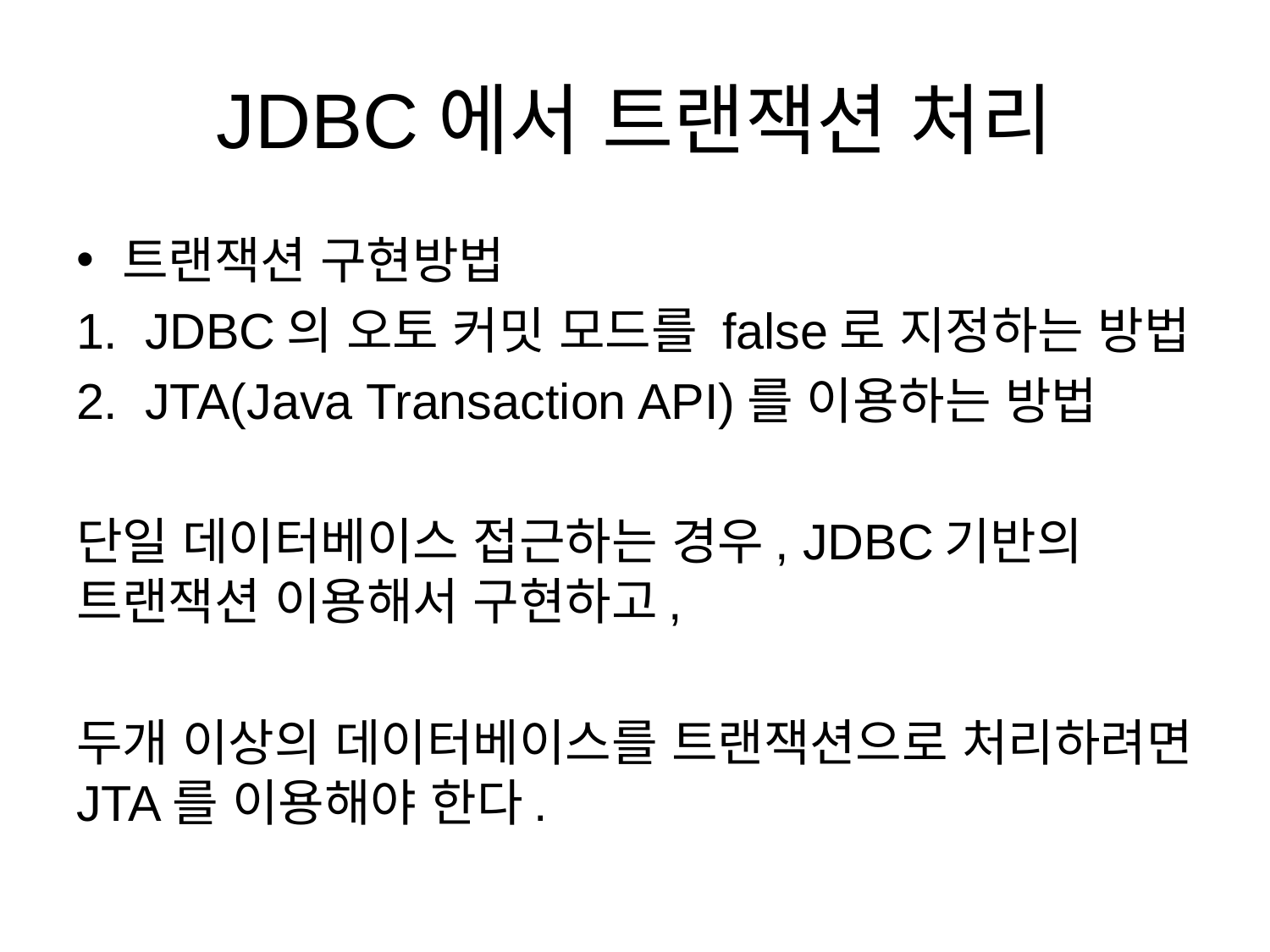

# JDBC에서 트랜잭션 처리
트랜잭션 구현방법
JDBC의 오토 커밋 모드를 false로 지정하는 방법
JTA(Java Transaction API)를 이용하는 방법

단일 데이터베이스 접근하는 경우, JDBC기반의 트랜잭션 이용해서 구현하고,

두개 이상의 데이터베이스를 트랜잭션으로 처리하려면 JTA를 이용해야 한다.